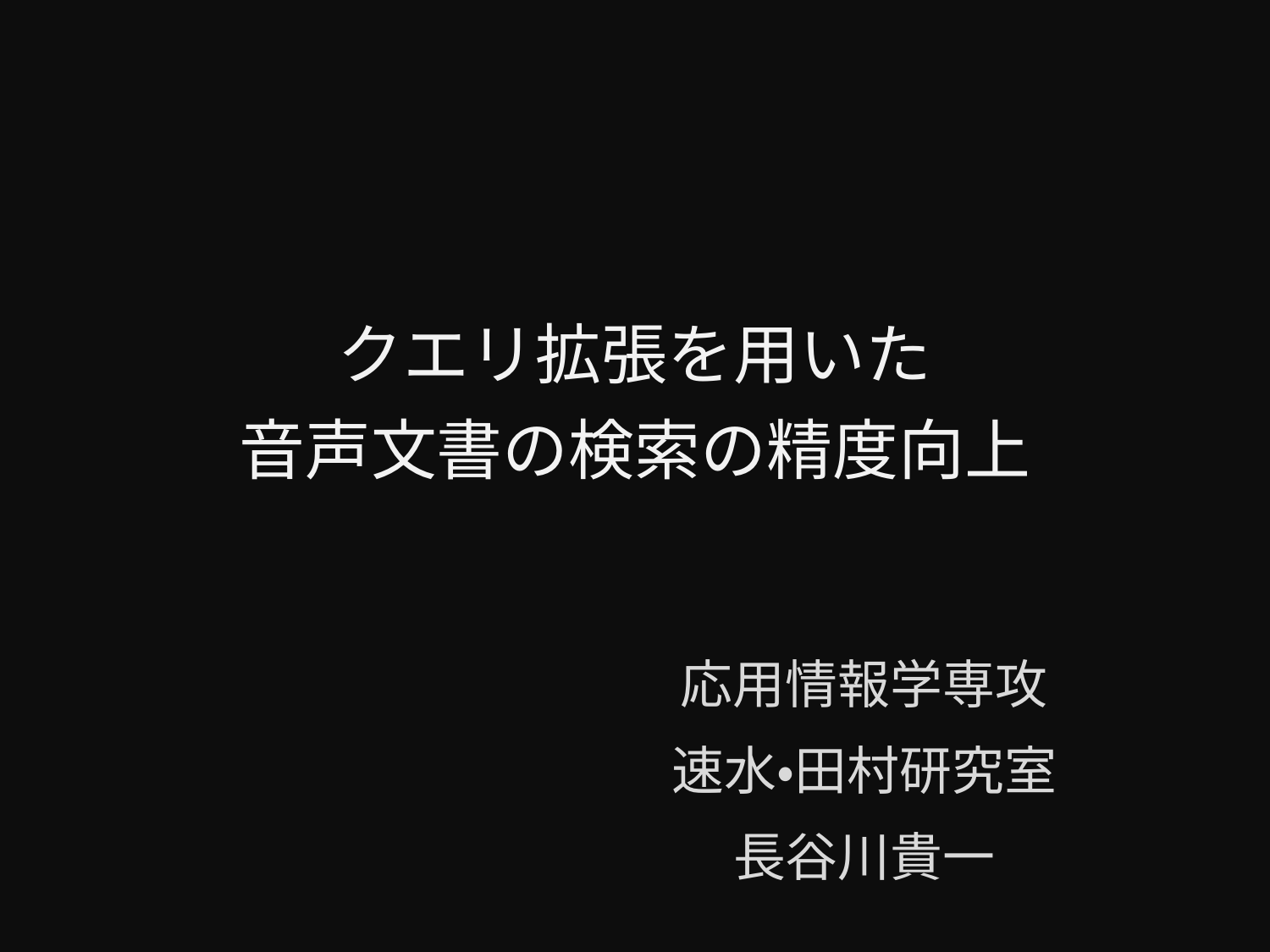

# クエリ拡張を用いた 音声文書の検索の精度向上
応用情報学専攻
速水・田村研究室
長谷川貴一